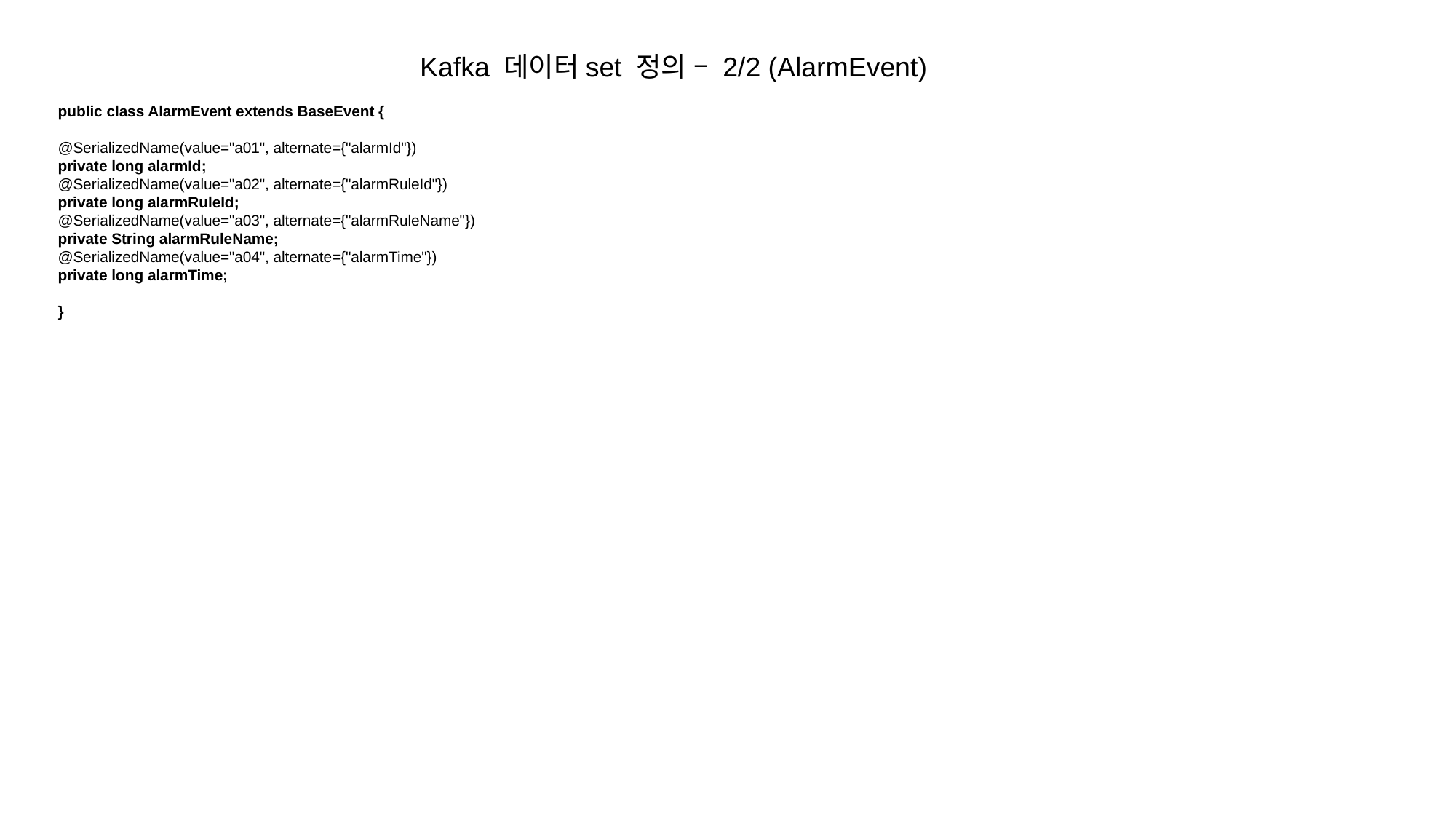

Kafka 데이터set 정의 – 2/2 (AlarmEvent)
public class AlarmEvent extends BaseEvent {

@SerializedName(value="a01", alternate={"alarmId"})
private long alarmId;
@SerializedName(value="a02", alternate={"alarmRuleId"})
private long alarmRuleId;
@SerializedName(value="a03", alternate={"alarmRuleName"})
private String alarmRuleName;
@SerializedName(value="a04", alternate={"alarmTime"})
private long alarmTime;

}